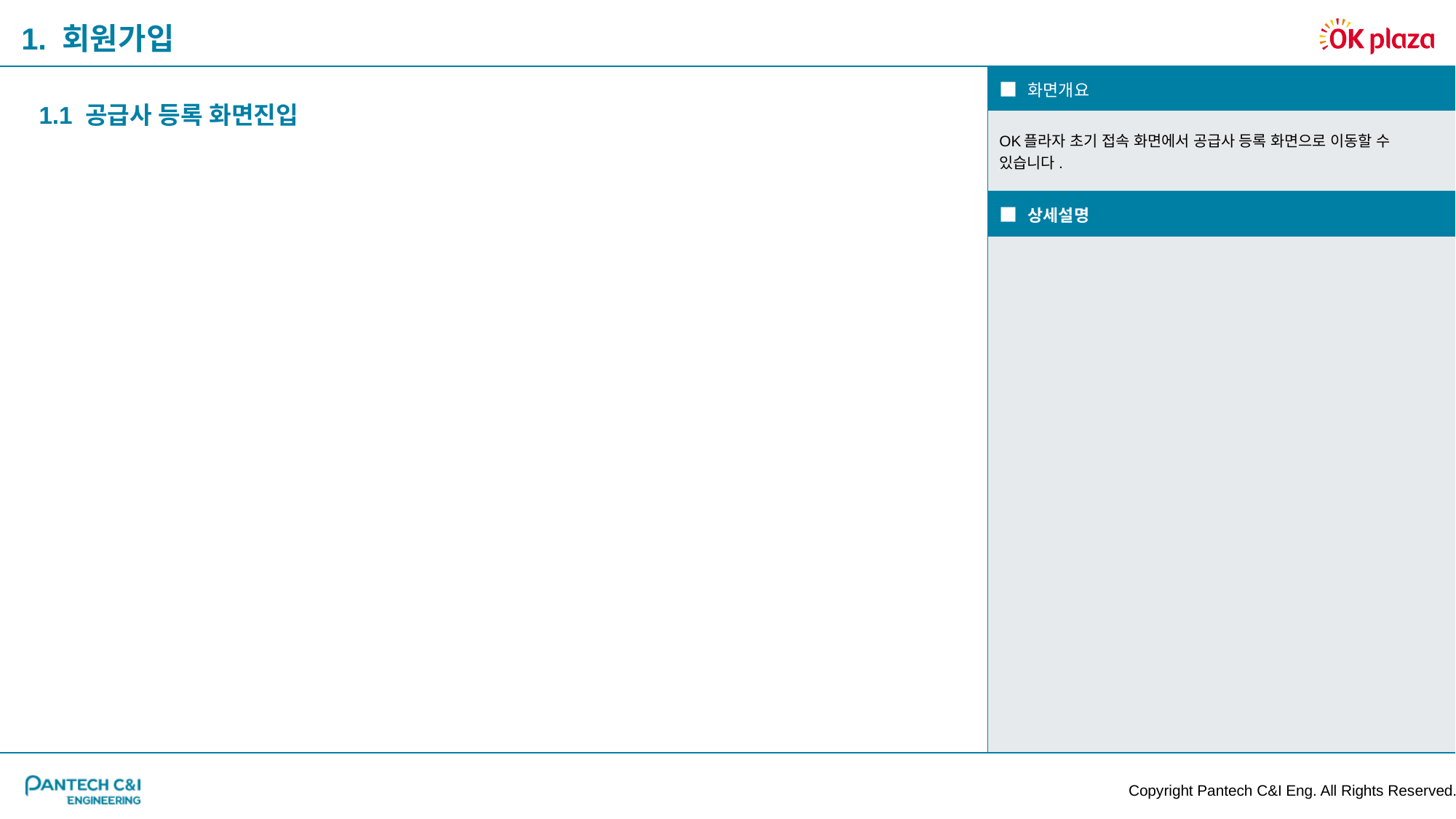

1. 회원가입
| ■ 화면개요 |
| --- |
| OK플라자 초기 접속 화면에서 공급사 등록 화면으로 이동할 수 있습니다. |
| ■ 상세설명 |
|  |
1.1 공급사 등록 화면진입